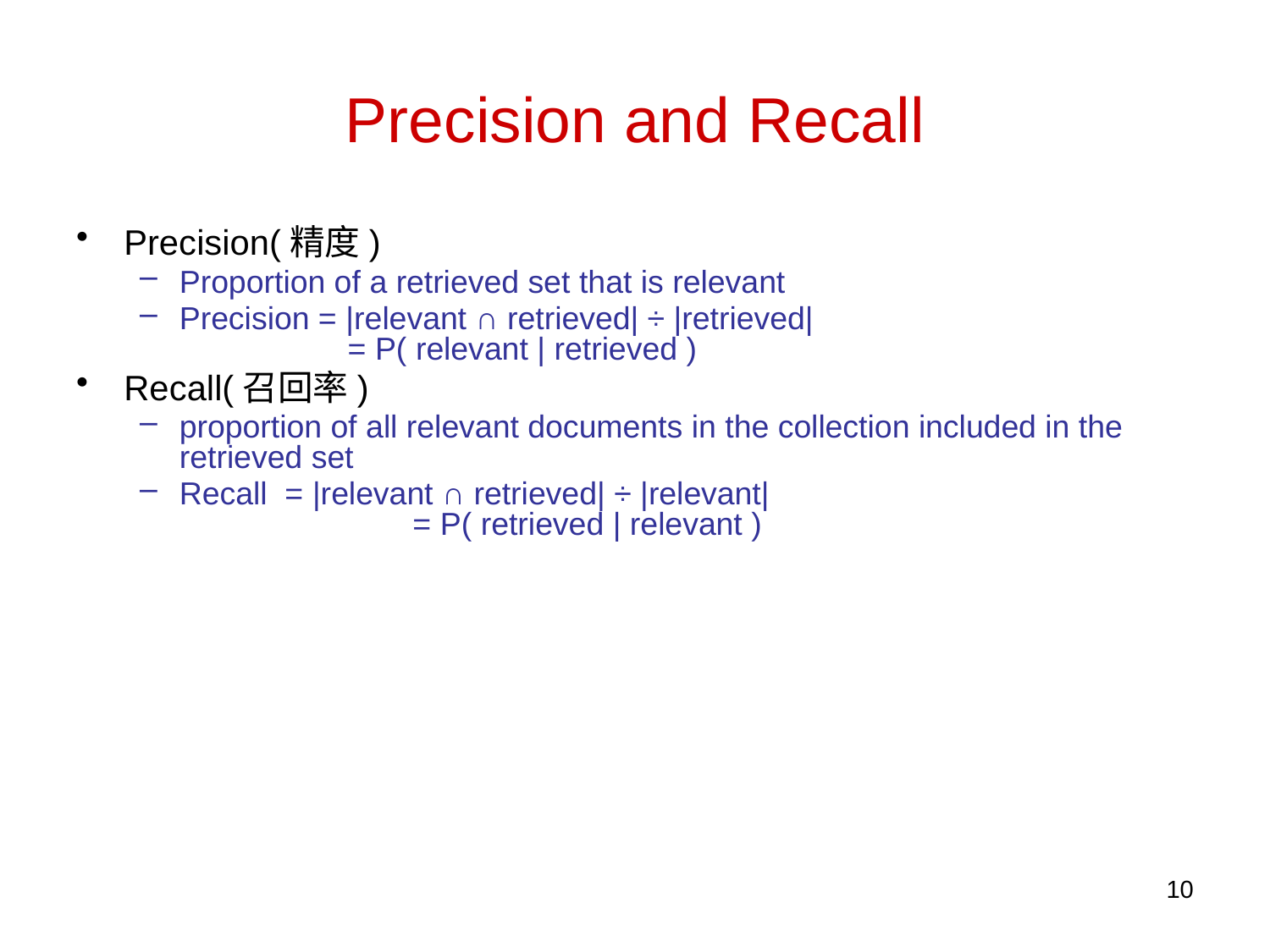

# Precision and Recall
Precision(精度)
Proportion of a retrieved set that is relevant
Precision = |relevant ∩ retrieved| ÷ |retrieved|
                   = P( relevant | retrieved )
Recall(召回率)
proportion of all relevant documents in the collection included in the retrieved set
Recall  = |relevant ∩ retrieved| ÷ |relevant|
	            = P( retrieved | relevant )

10